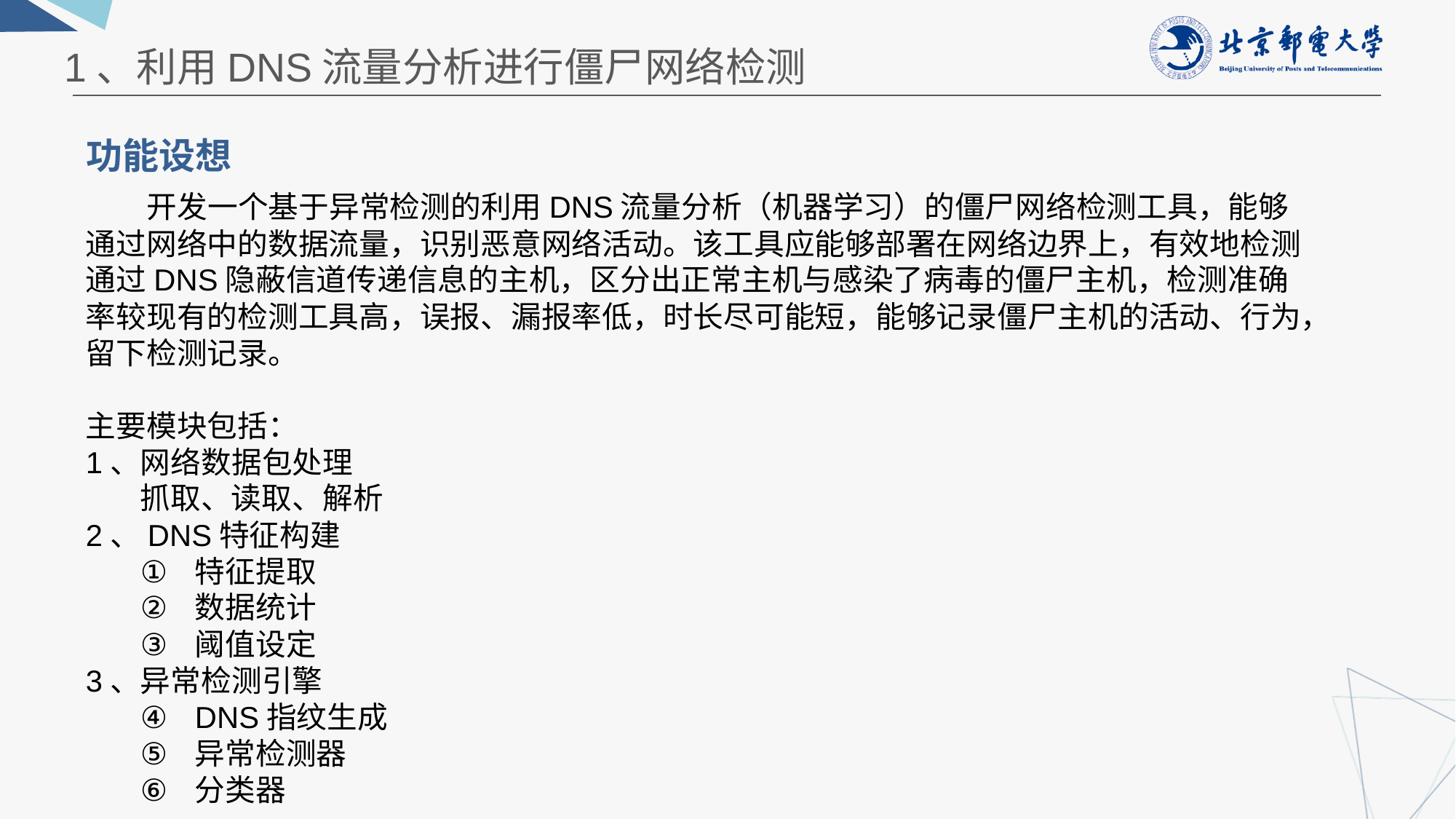

1、利用DNS流量分析进行僵尸网络检测
功能设想
        开发一个基于异常检测的利用DNS流量分析（机器学习）的僵尸网络检测工具，能够通过网络中的数据流量，识别恶意网络活动。该工具应能够部署在网络边界上，有效地检测通过DNS隐蔽信道传递信息的主机，区分出正常主机与感染了病毒的僵尸主机，检测准确率较现有的检测工具高，误报、漏报率低，时长尽可能短，能够记录僵尸主机的活动、行为，留下检测记录。

主要模块包括：
1、网络数据包处理
       抓取、读取、解析
2、DNS特征构建
特征提取
数据统计
阈值设定
3、异常检测引擎
DNS指纹生成
异常检测器
分类器